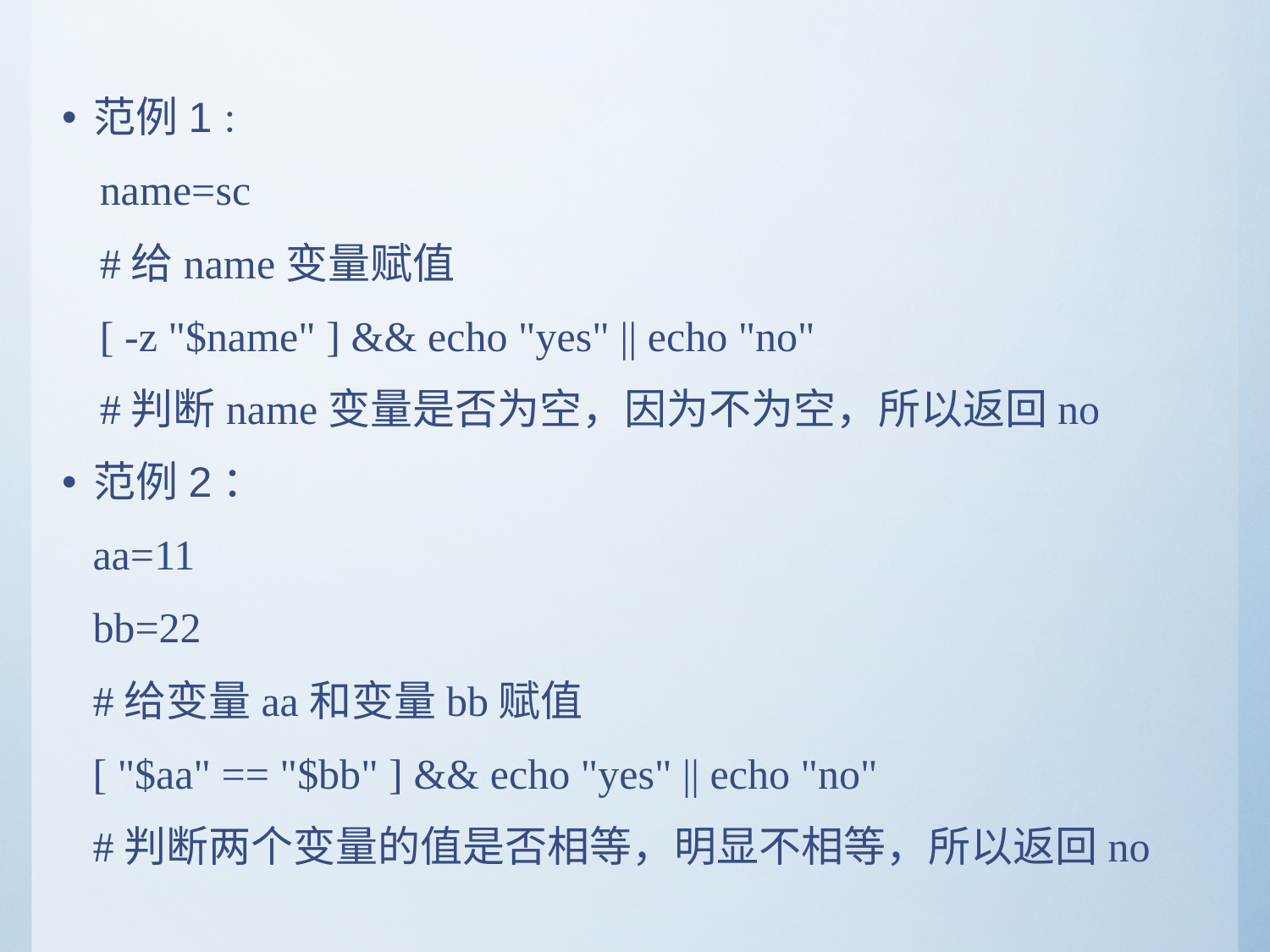

范例1：
name=sc
#给name变量赋值
[ -z "$name" ] && echo "yes" || echo "no"
#判断name变量是否为空，因为不为空，所以返回no
范例2：
aa=11
bb=22
#给变量aa和变量bb赋值
[ "$aa" == "$bb" ] && echo "yes" || echo "no"
#判断两个变量的值是否相等，明显不相等，所以返回no